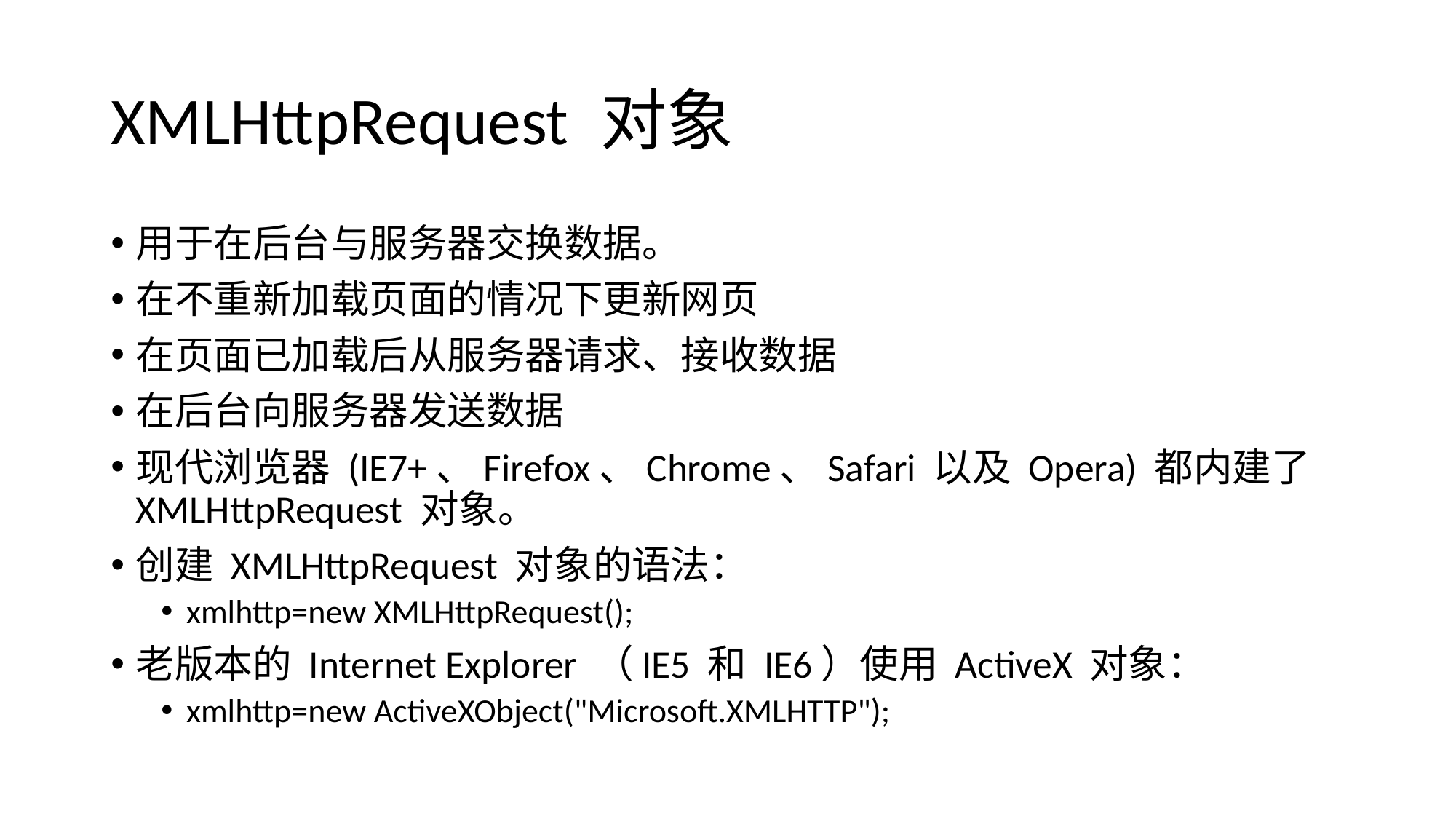

# XMLHttpRequest 对象
用于在后台与服务器交换数据。
在不重新加载页面的情况下更新网页
在页面已加载后从服务器请求、接收数据
在后台向服务器发送数据
现代浏览器 (IE7+、Firefox、Chrome、Safari 以及 Opera) 都内建了 XMLHttpRequest 对象。
创建 XMLHttpRequest 对象的语法：
xmlhttp=new XMLHttpRequest();
老版本的 Internet Explorer （IE5 和 IE6）使用 ActiveX 对象：
xmlhttp=new ActiveXObject("Microsoft.XMLHTTP");